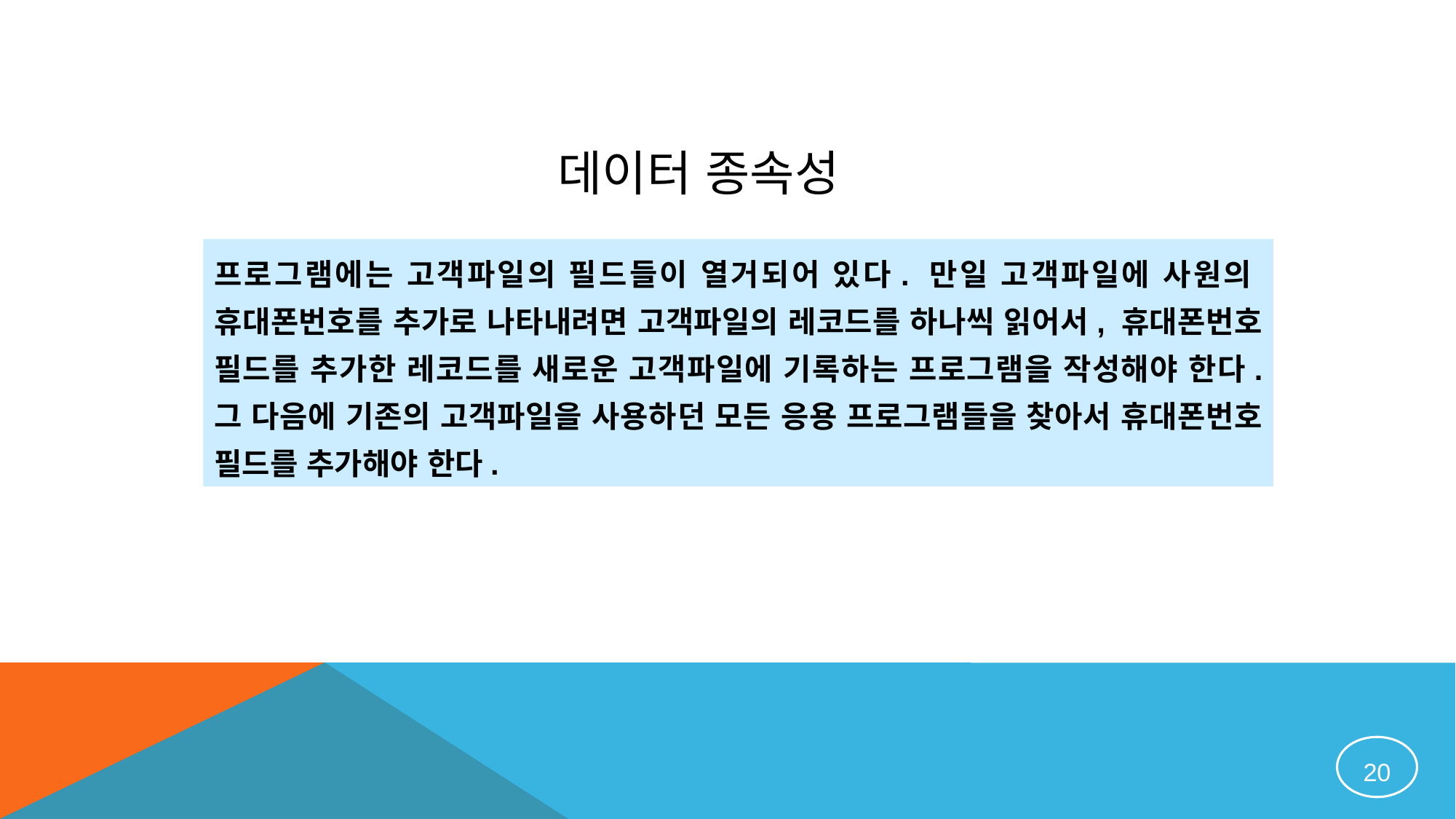

데이터 종속성
프로그램에는 고객파일의 필드들이 열거되어 있다. 만일 고객파일에 사원의  휴대폰번호를 추가로 나타내려면 고객파일의 레코드를 하나씩 읽어서, 휴대폰번호 필드를 추가한 레코드를 새로운 고객파일에 기록하는 프로그램을 작성해야 한다. 그 다음에 기존의 고객파일을 사용하던 모든 응용 프로그램들을 찾아서 휴대폰번호 필드를 추가해야 한다.
20